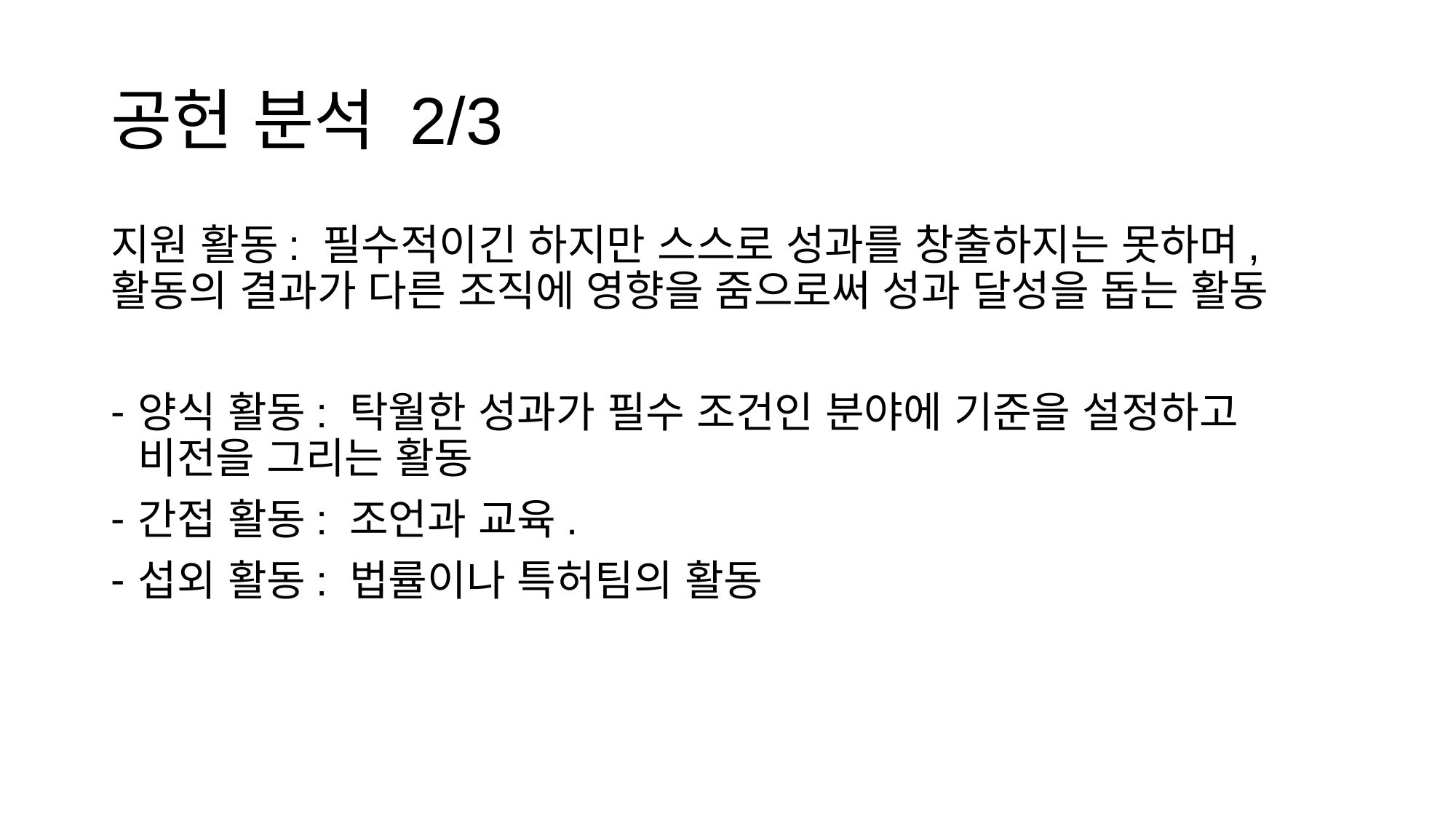

# 공헌 분석 2/3
지원 활동: 필수적이긴 하지만 스스로 성과를 창출하지는 못하며, 활동의 결과가 다른 조직에 영향을 줌으로써 성과 달성을 돕는 활동

양식 활동: 탁월한 성과가 필수 조건인 분야에 기준을 설정하고 비전을 그리는 활동
간접 활동: 조언과 교육.
섭외 활동: 법률이나 특허팀의 활동